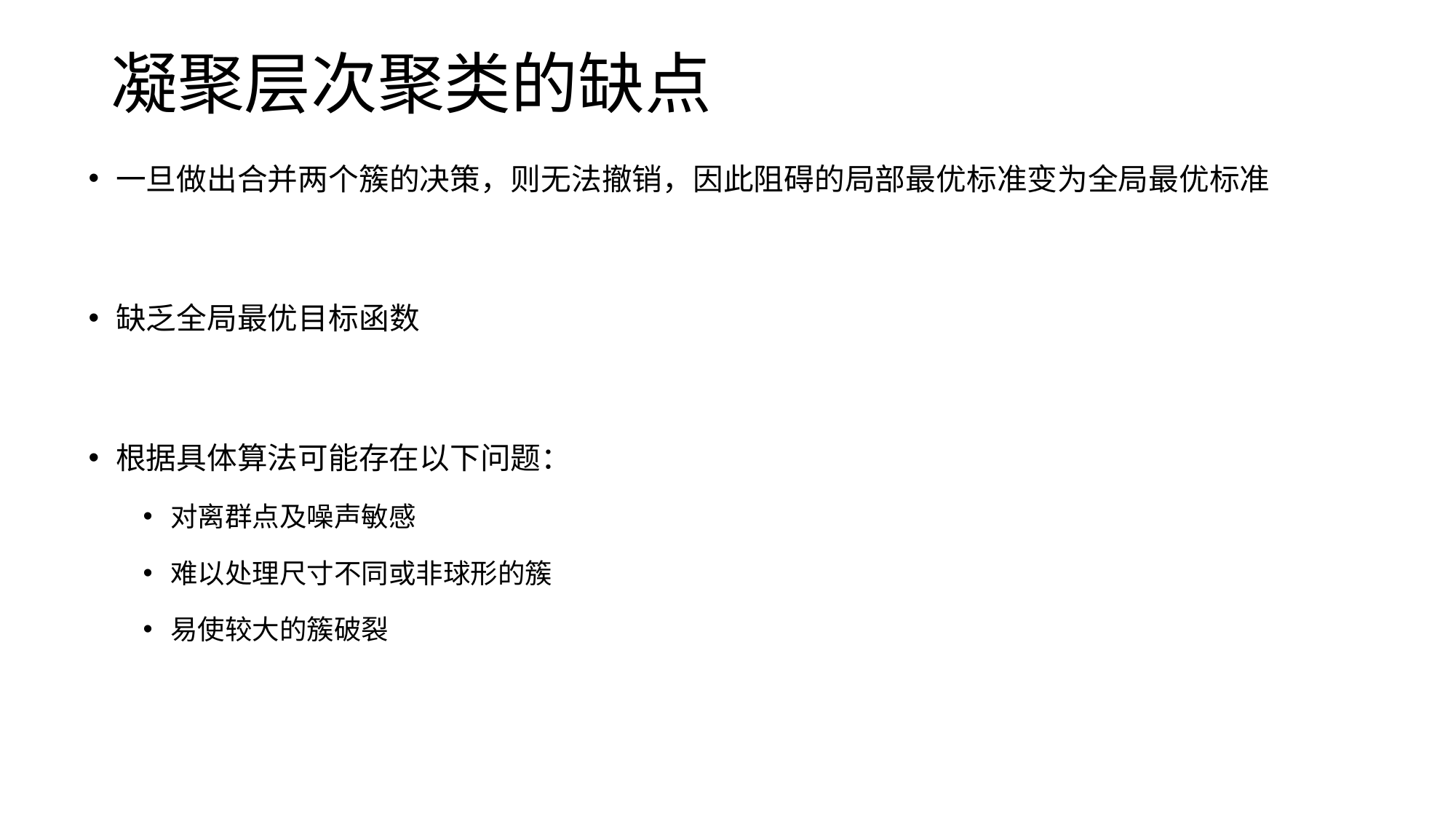

# 凝聚层次聚类的缺点
一旦做出合并两个簇的决策，则无法撤销，因此阻碍的局部最优标准变为全局最优标准

缺乏全局最优目标函数

根据具体算法可能存在以下问题：
对离群点及噪声敏感
难以处理尺寸不同或非球形的簇
易使较大的簇破裂